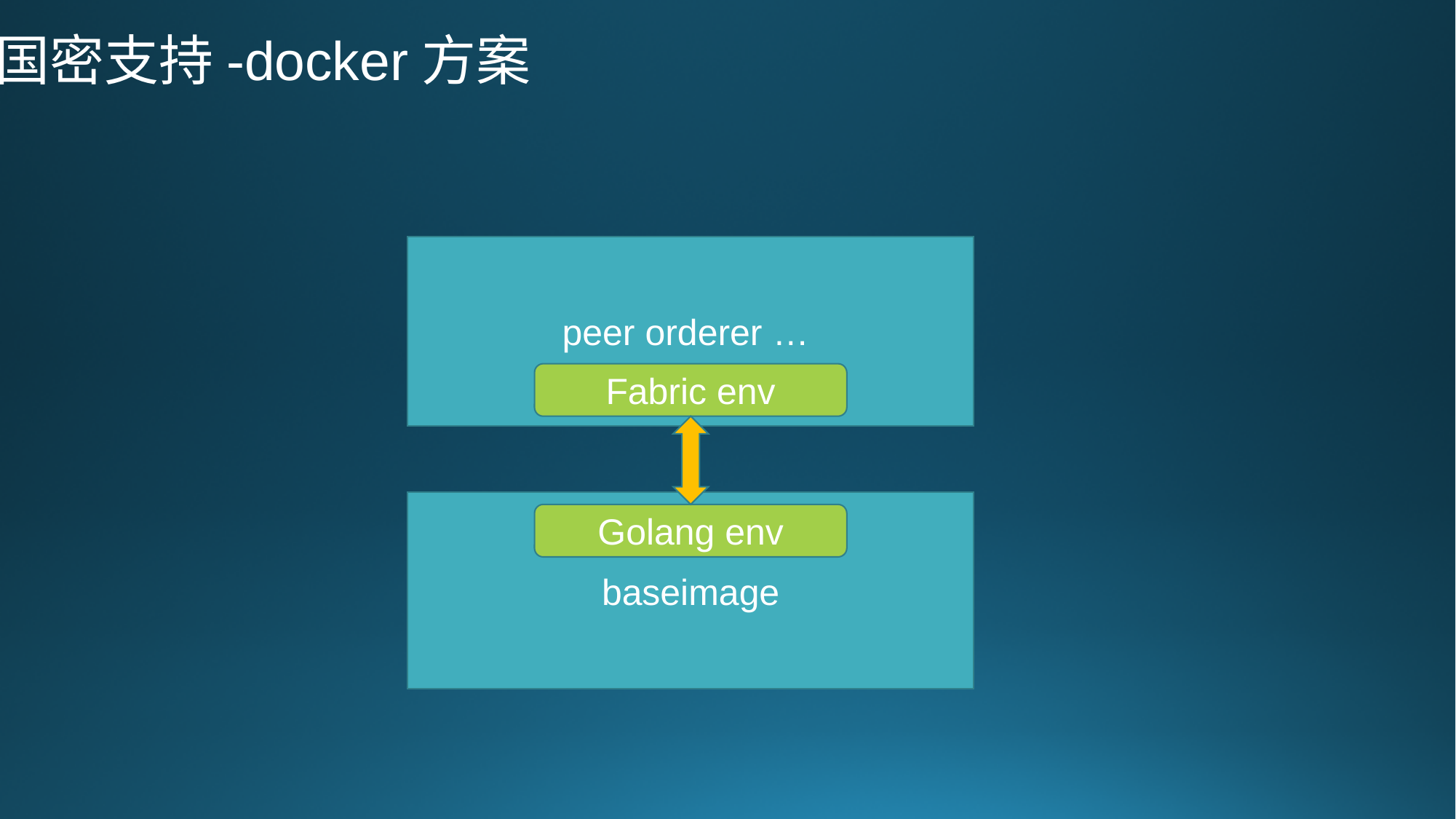

国密支持-docker方案

peer orderer …
Fabric env

baseimage
Golang env